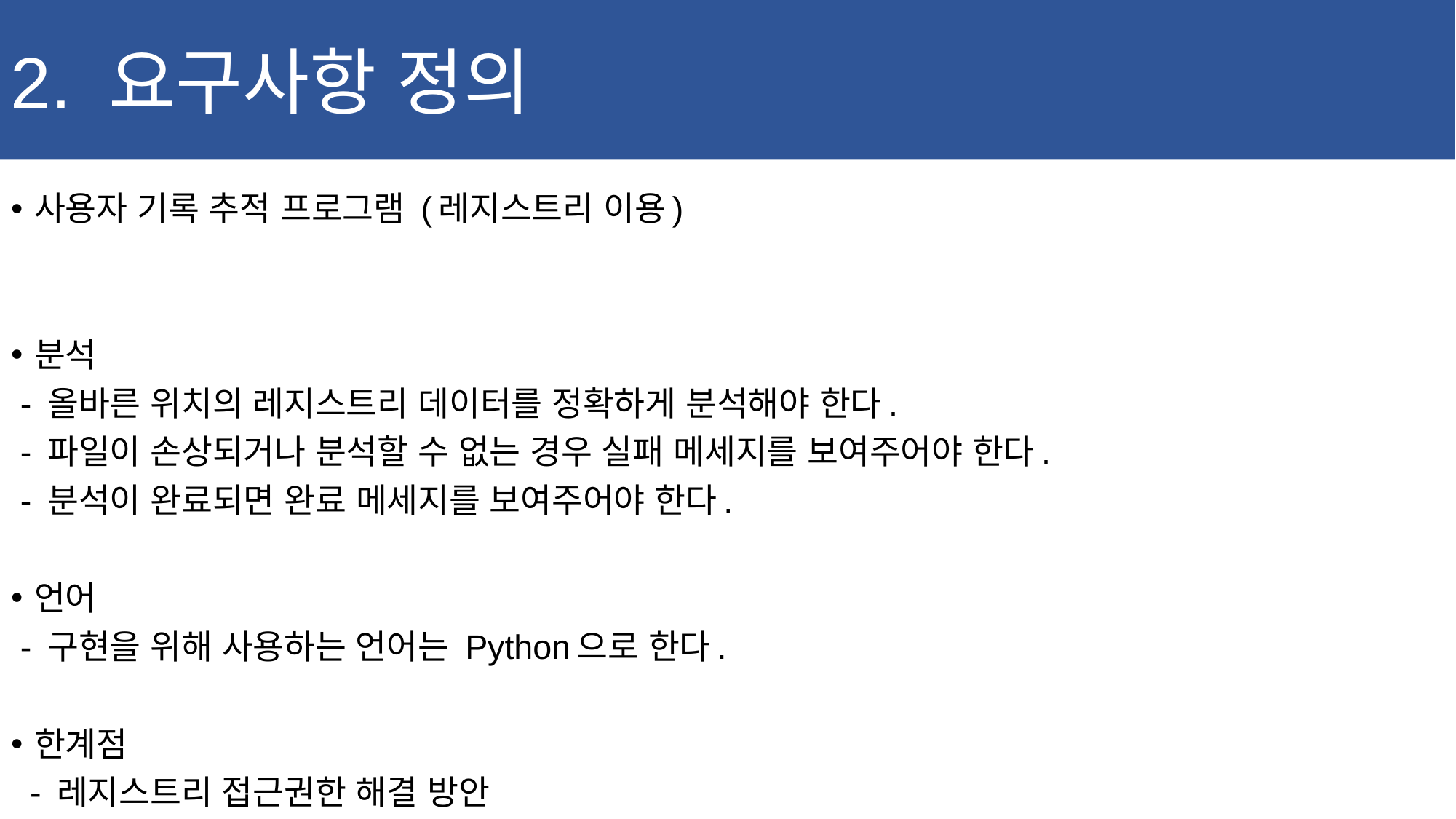

2. 요구사항 정의
사용자 기록 추적 프로그램 (레지스트리 이용)

분석
 - 올바른 위치의 레지스트리 데이터를 정확하게 분석해야 한다.
 - 파일이 손상되거나 분석할 수 없는 경우 실패 메세지를 보여주어야 한다.
 - 분석이 완료되면 완료 메세지를 보여주어야 한다.

언어
 - 구현을 위해 사용하는 언어는 Python으로 한다.

한계점
  - 레지스트리 접근권한 해결 방안